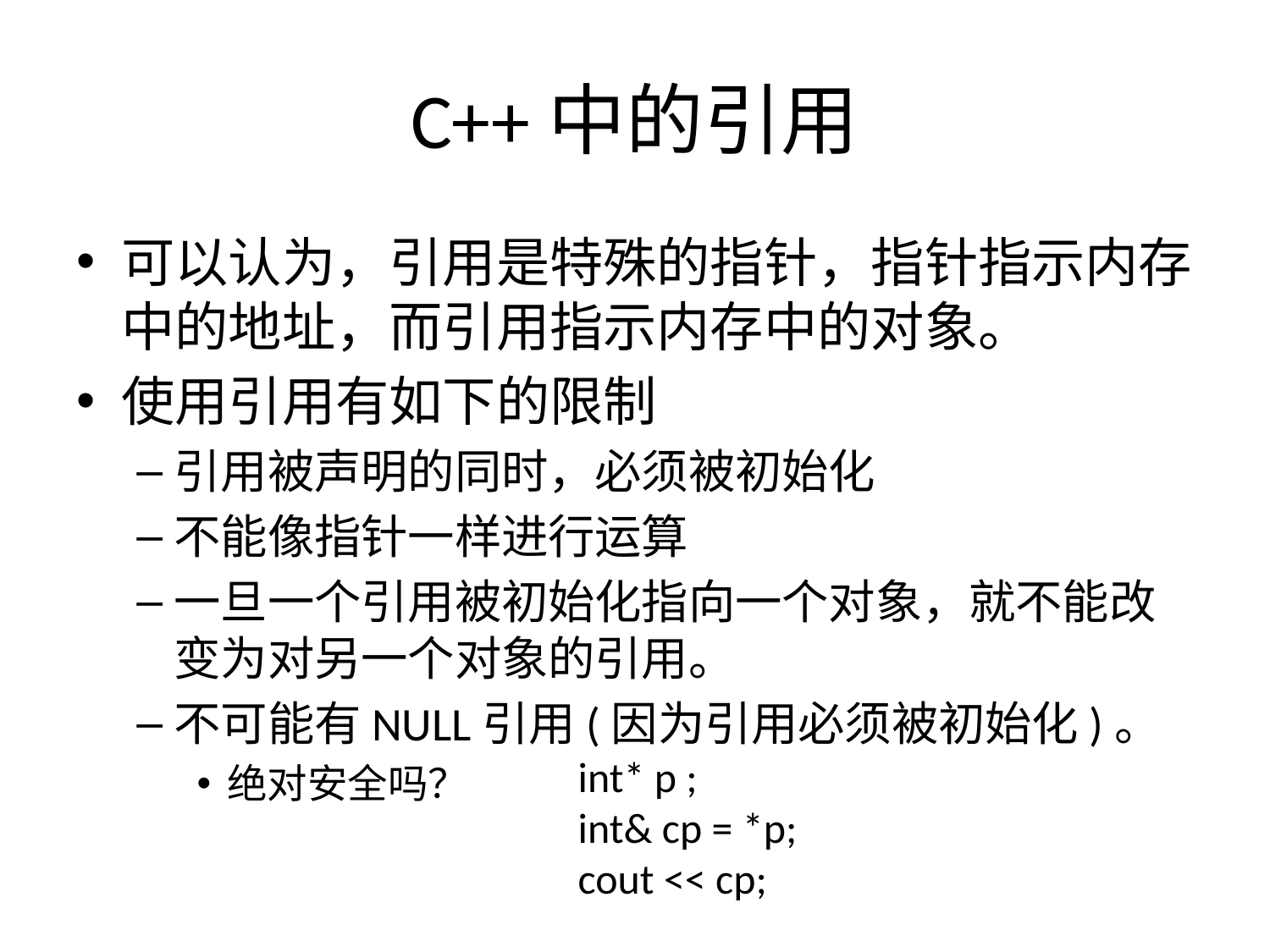

# C++中的引用
可以认为，引用是特殊的指针，指针指示内存中的地址，而引用指示内存中的对象。
使用引用有如下的限制
引用被声明的同时，必须被初始化
不能像指针一样进行运算
一旦一个引用被初始化指向一个对象，就不能改变为对另一个对象的引用。
不可能有NULL引用(因为引用必须被初始化)。
绝对安全吗？
int* p ;
int& cp = *p;
cout << cp;